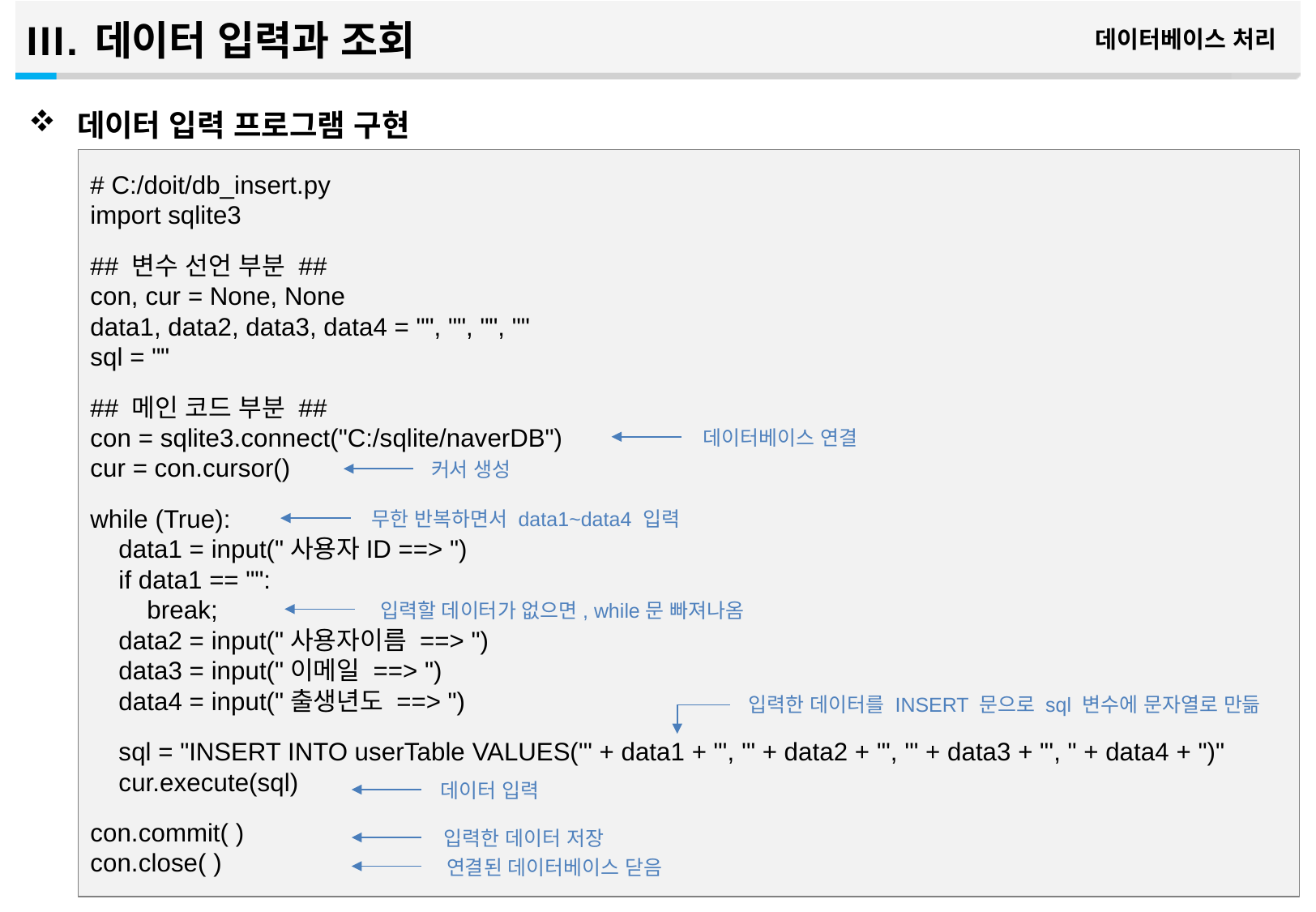

데이터 입력과 조회
데이터베이스 처리
데이터 입력 프로그램 구현
# C:/doit/db_insert.py
import sqlite3

## 변수 선언 부분 ##
con, cur = None, None
data1, data2, data3, data4 = "", "", "", ""
sql = ""

## 메인 코드 부분 ##
con = sqlite3.connect("C:/sqlite/naverDB")
cur = con.cursor()

while (True):
    data1 = input("사용자ID ==> ")
    if data1 == "":
        break;
    data2 = input("사용자이름 ==> ")
    data3 = input("이메일 ==> ")
    data4 = input("출생년도 ==> ")

    sql = "INSERT INTO userTable VALUES('" + data1 + "', '" + data2 + "', '" + data3 + "', " + data4 + ")"
    cur.execute(sql)

con.commit( )
con.close( )
데이터베이스 연결
커서 생성
무한 반복하면서 data1~data4 입력
입력할 데이터가 없으면, while문 빠져나옴
입력한 데이터를 INSERT 문으로 sql 변수에 문자열로 만듦
데이터 입력
입력한 데이터 저장
13
연결된 데이터베이스 닫음